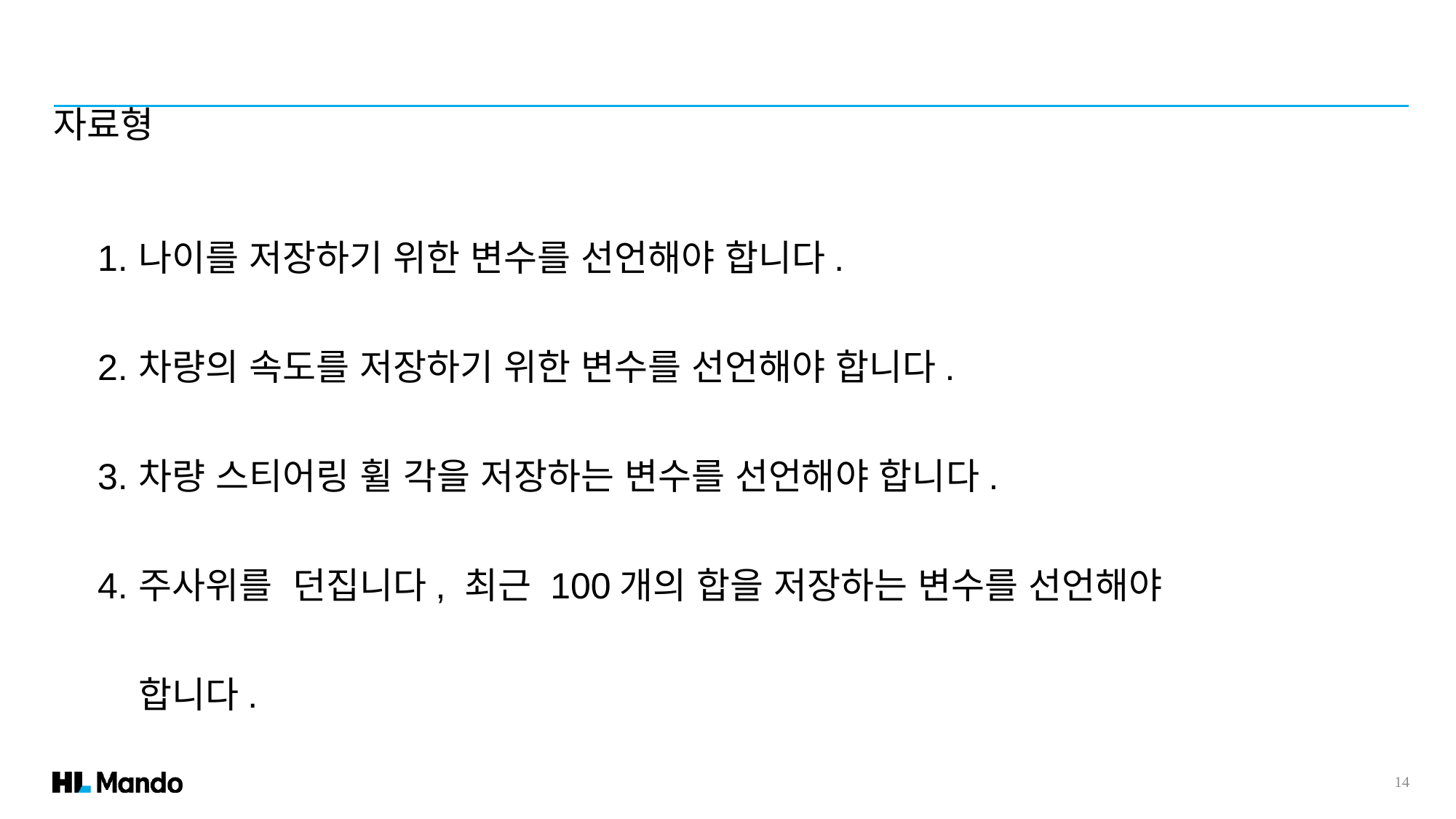

자료형
나이를 저장하기 위한 변수를 선언해야 합니다.
차량의 속도를 저장하기 위한 변수를 선언해야 합니다.
차량 스티어링 휠 각을 저장하는 변수를 선언해야 합니다.
주사위를  던집니다, 최근 100개의 합을 저장하는 변수를 선언해야 합니다.

14